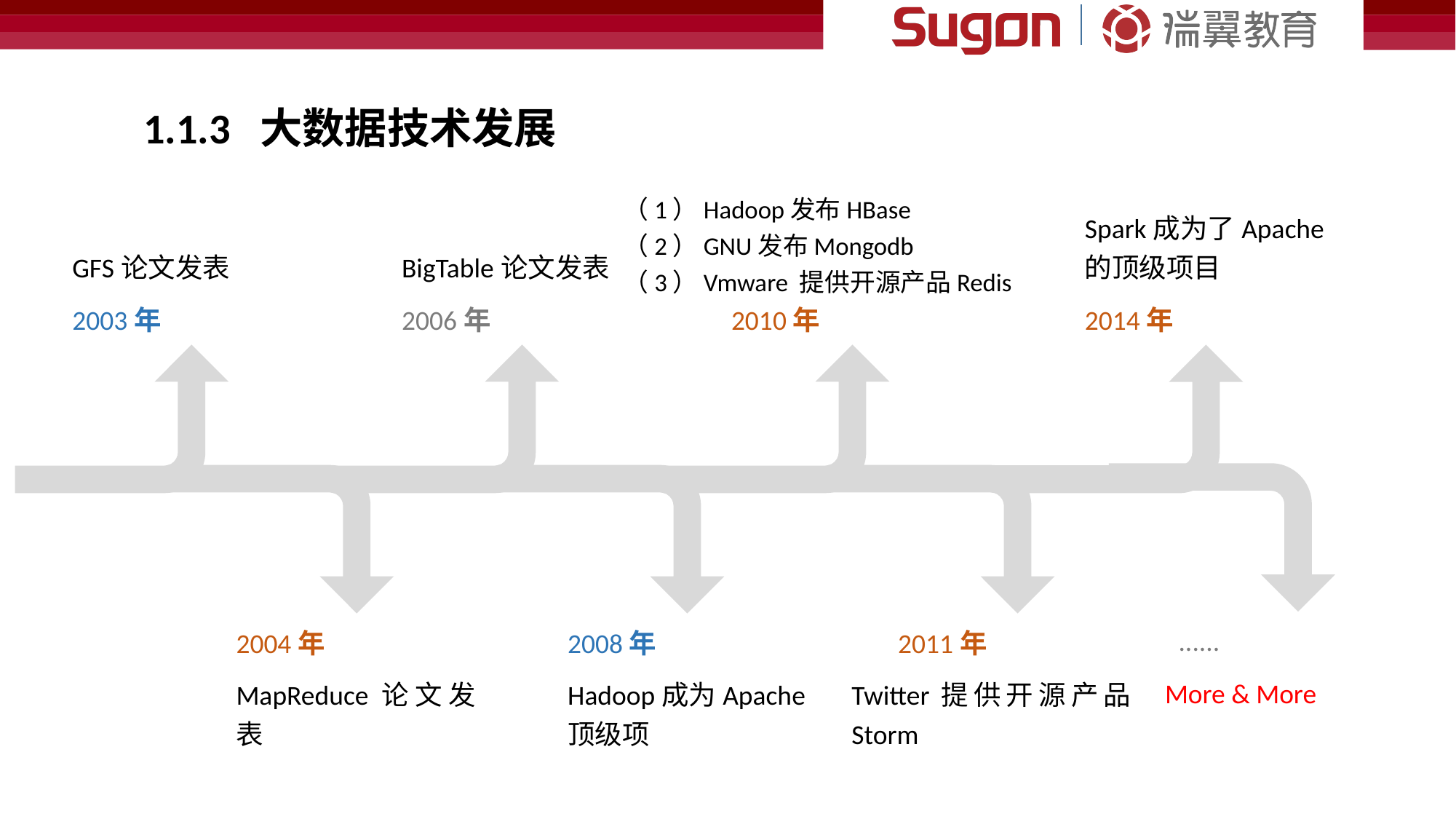

1.1.3  大数据技术发展
（1）Hadoop发布HBase
（2）GNU发布Mongodb
（3）Vmware 提供开源产品Redis
GFS论文发表
BigTable论文发表
Spark成为了Apache的顶级项目
2003年
2006年
2010年
2014年

......
2004年
2008年
2011年
More & More
MapReduce论文发表
Hadoop成为Apache顶级项

Twitter提供开源产品Storm